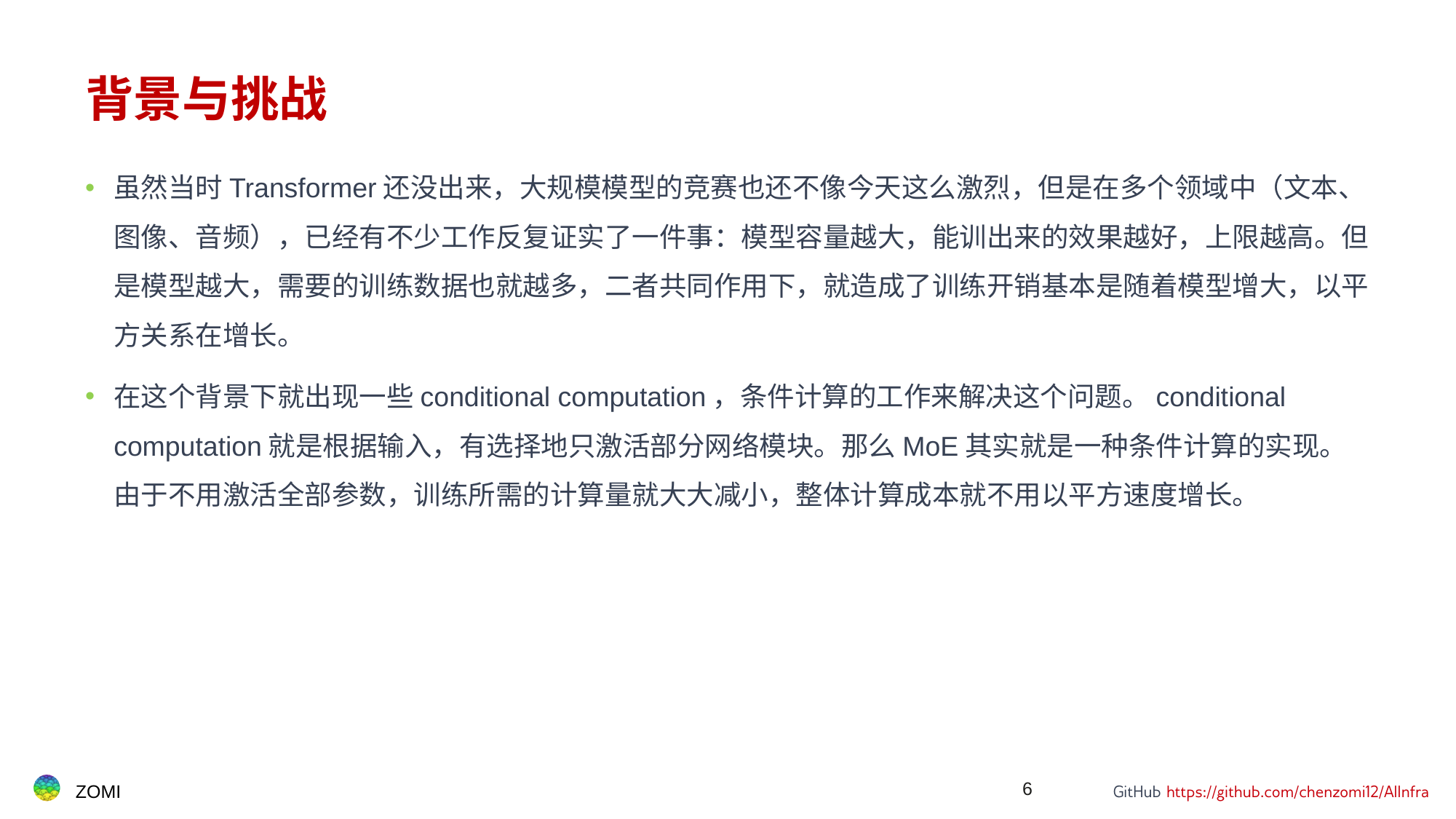

# 背景与挑战
虽然当时Transformer还没出来，大规模模型的竞赛也还不像今天这么激烈，但是在多个领域中（文本、图像、音频），已经有不少工作反复证实了一件事：模型容量越大，能训出来的效果越好，上限越高。但是模型越大，需要的训练数据也就越多，二者共同作用下，就造成了训练开销基本是随着模型增大，以平方关系在增长。
在这个背景下就出现一些conditional computation，条件计算的工作来解决这个问题。conditional computation就是根据输入，有选择地只激活部分网络模块。那么MoE其实就是一种条件计算的实现。由于不用激活全部参数，训练所需的计算量就大大减小，整体计算成本就不用以平方速度增长。